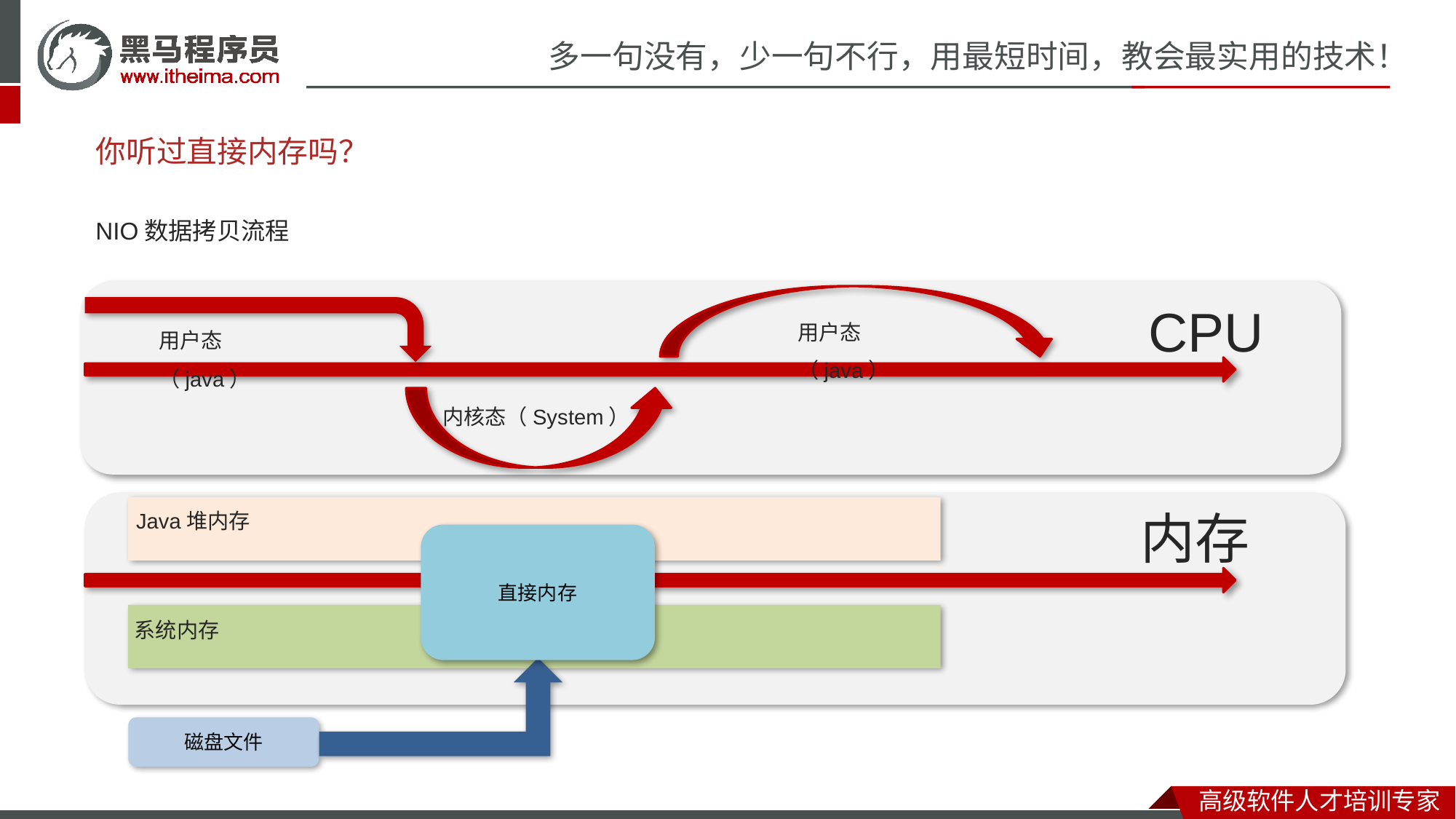

# 你听过直接内存吗？
NIO数据拷贝流程

CPU

用户态（java）
用户态（java）

内核态（System）

内存
Java堆内存

系统内存

磁盘文件
直接内存